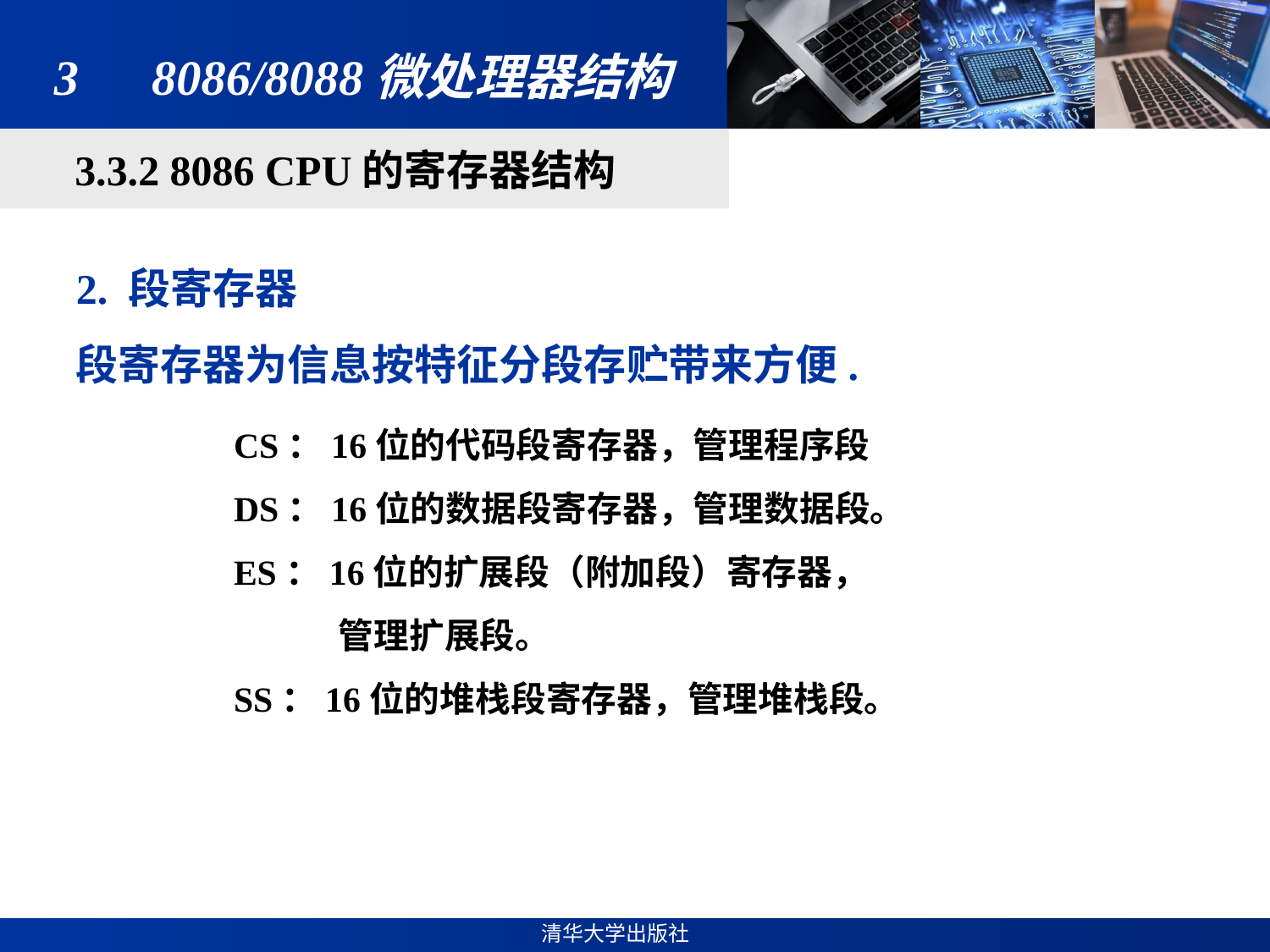

# 3　8086/8088微处理器结构
3.3.2 8086 CPU的寄存器结构
2. 段寄存器
段寄存器为信息按特征分段存贮带来方便.

CS：16位的代码段寄存器，管理程序段
DS：16位的数据段寄存器，管理数据段。
ES：16位的扩展段（附加段）寄存器，
            管理扩展段。
SS：16位的堆栈段寄存器，管理堆栈段。